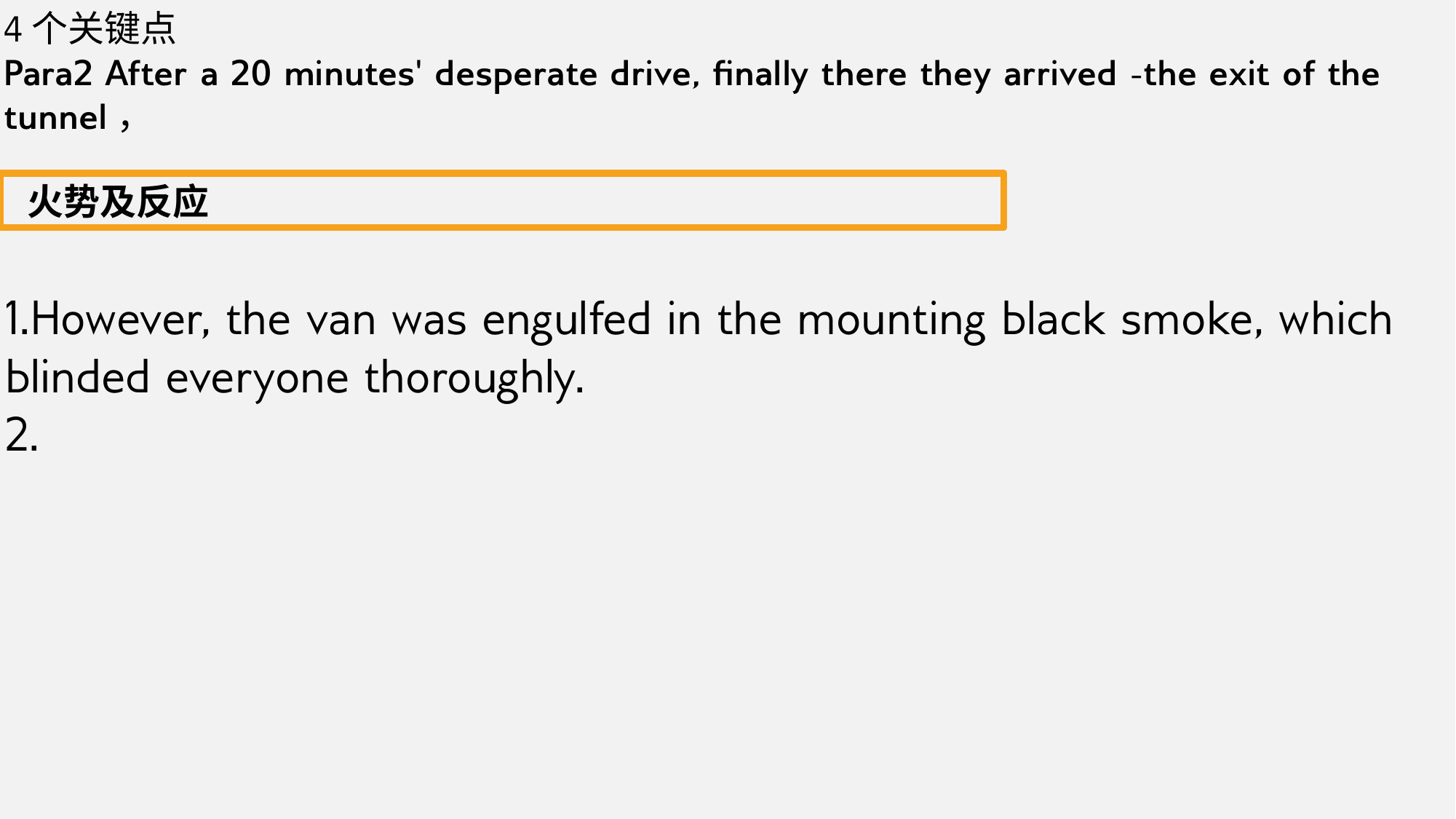

4个关键点
Para2 After a 20 minutes' desperate drive, finally there they arrived -the exit of the tunnel，

 火势及反应
1.However, the van was engulfed in the mounting black smoke, which blinded everyone thoroughly.
2.